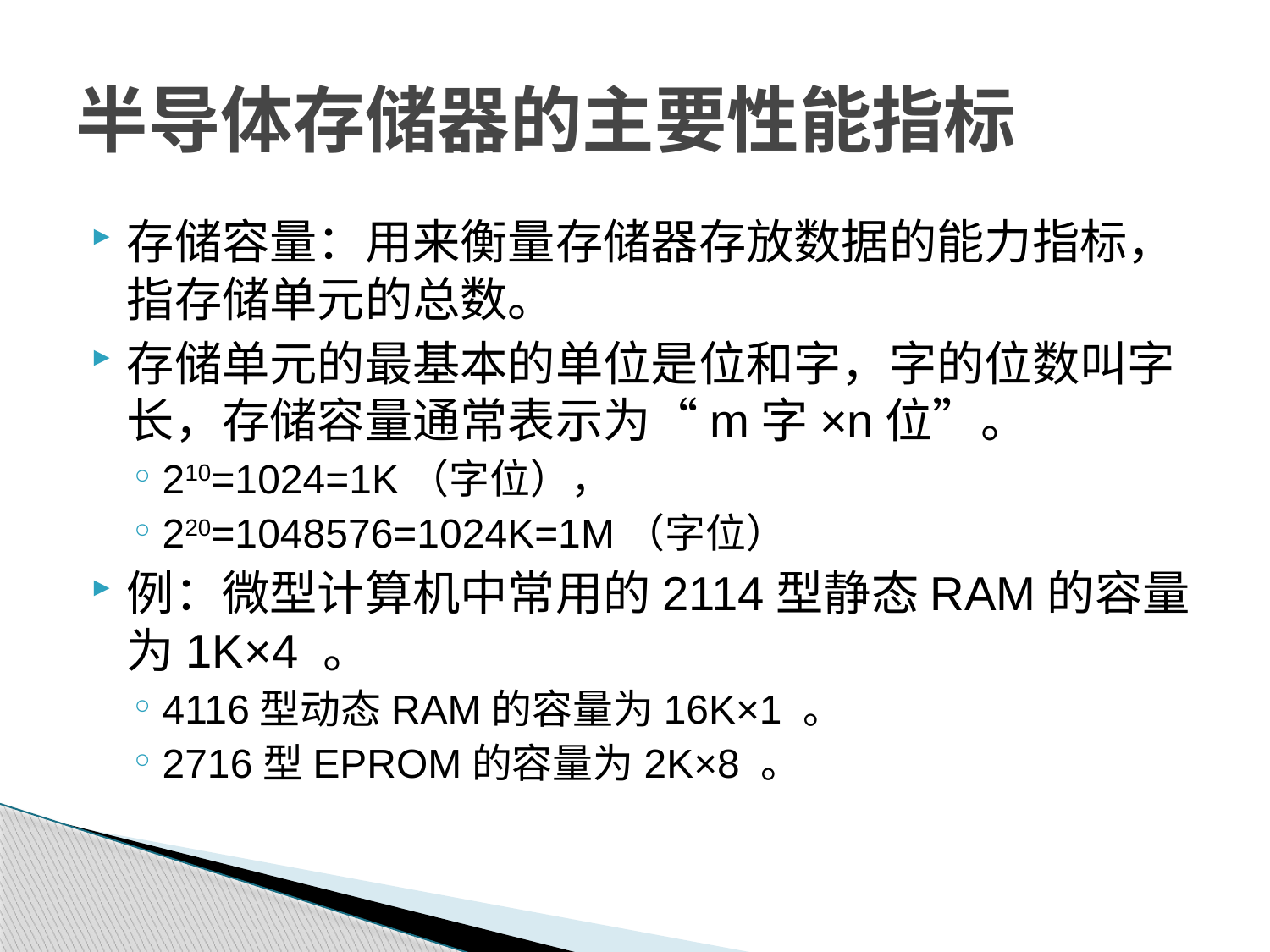

# 半导体存储器的主要性能指标
存储容量：用来衡量存储器存放数据的能力指标，指存储单元的总数。
存储单元的最基本的单位是位和字，字的位数叫字长，存储容量通常表示为“m字×n位”。
210=1024=1K（字位），
220=1048576=1024K=1M（字位）
例：微型计算机中常用的2114型静态RAM的容量为1K×4 。
4116型动态RAM的容量为16K×1 。
2716型EPROM的容量为2K×8 。